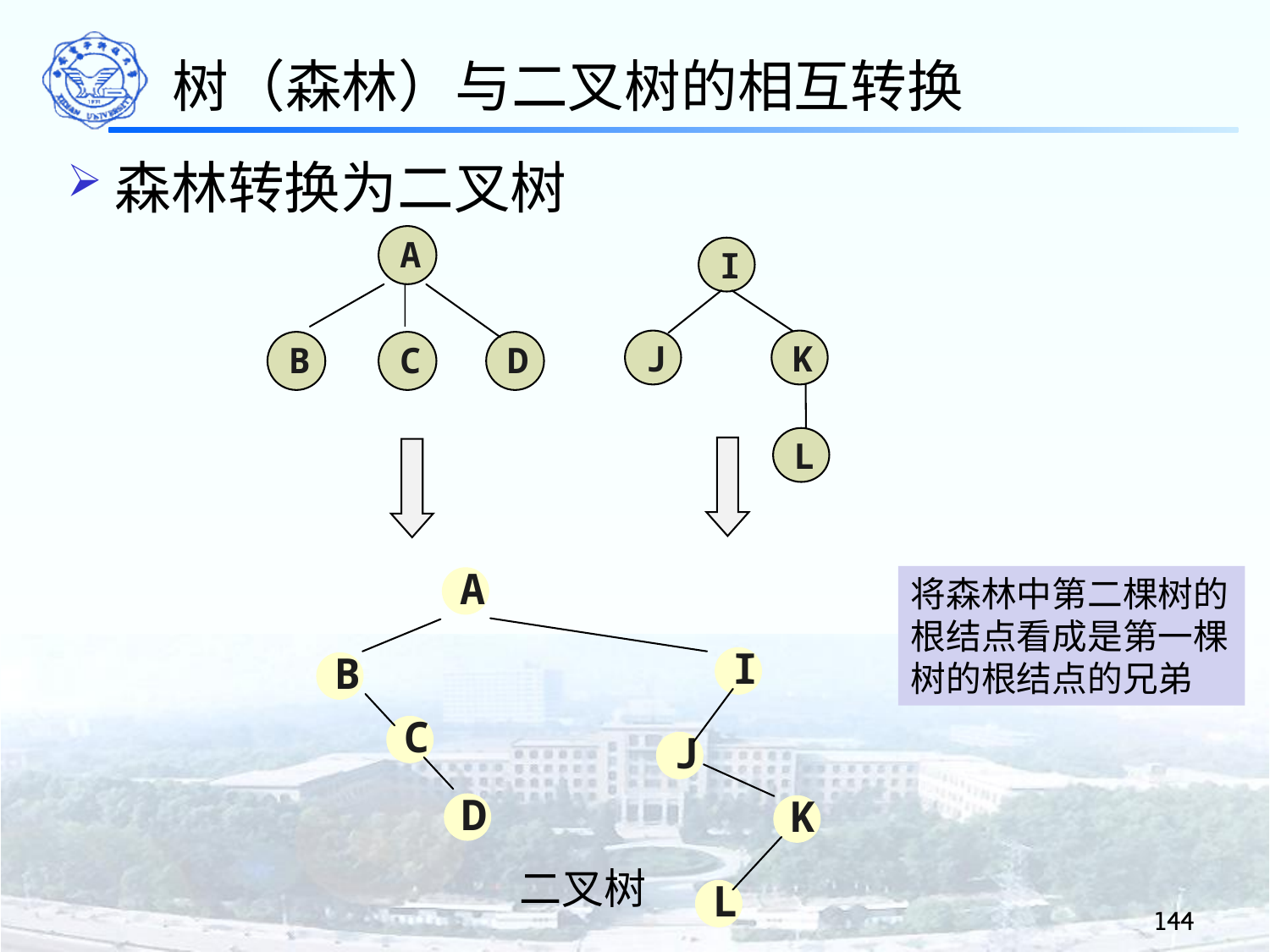

树（森林）与二叉树的相互转换
森林转换为二叉树

A

I

J

K

B

C

D

L

 A

将森林中第二棵树的根结点看成是第一棵树的根结点的兄弟

 I

 B

 C

 J

 D

 K

二叉树
 L

144